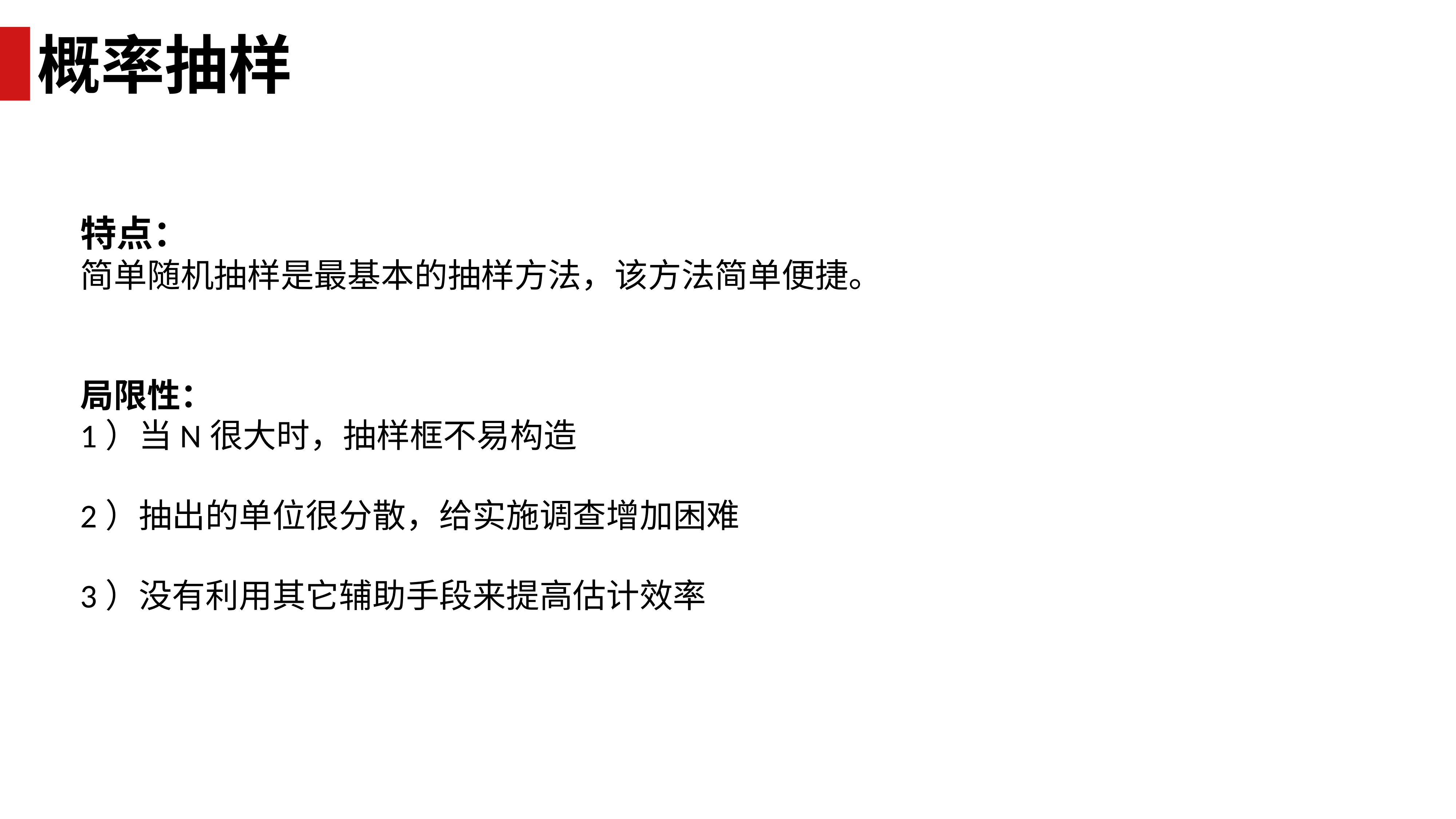

概率抽样

特点：
简单随机抽样是最基本的抽样方法，该方法简单便捷。

局限性：
1）当N很大时，抽样框不易构造

2）抽出的单位很分散，给实施调查增加困难

3）没有利用其它辅助手段来提高估计效率
28